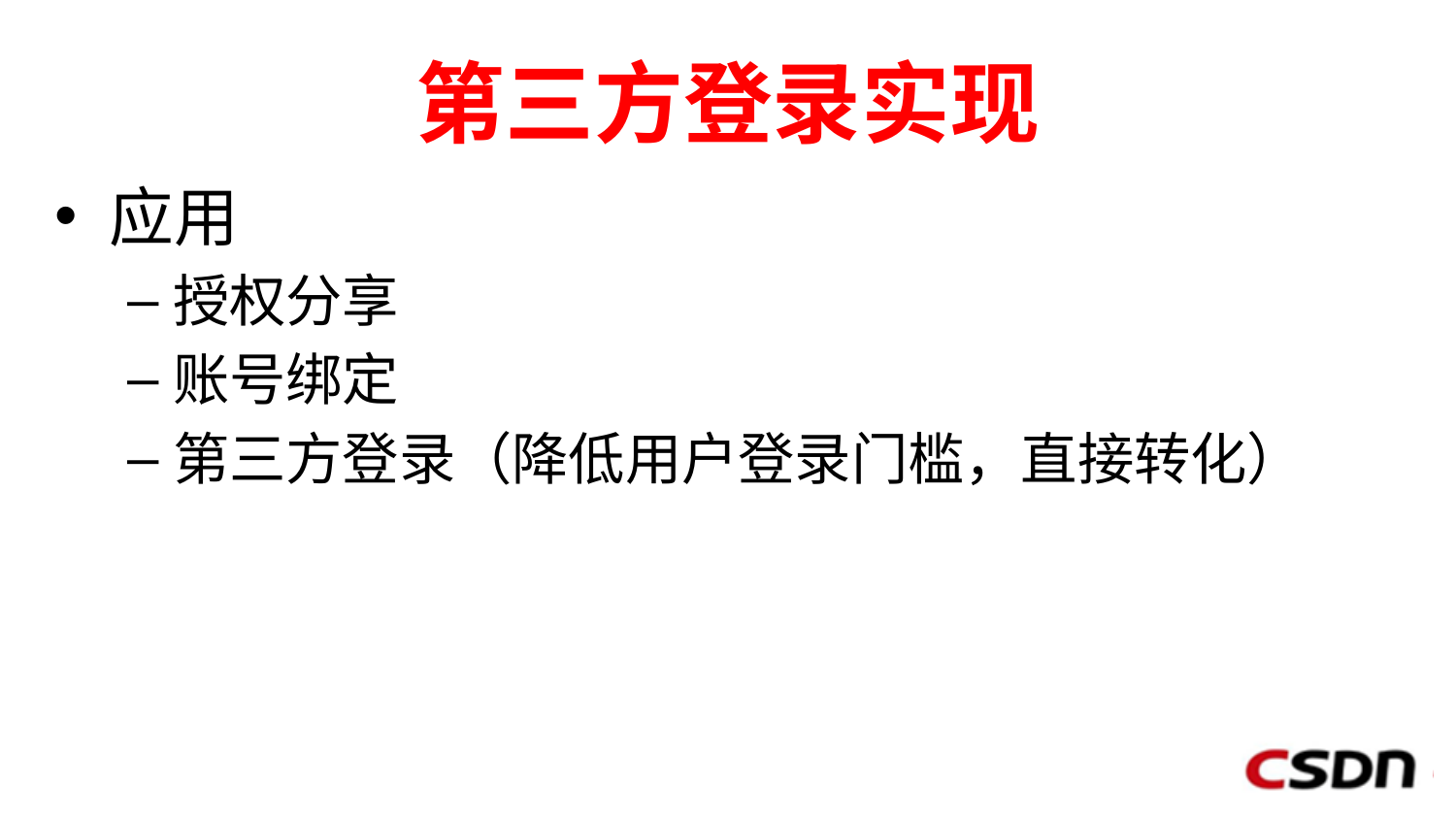

# 第三方登录实现
应用
授权分享
账号绑定
第三方登录（降低用户登录门槛，直接转化）